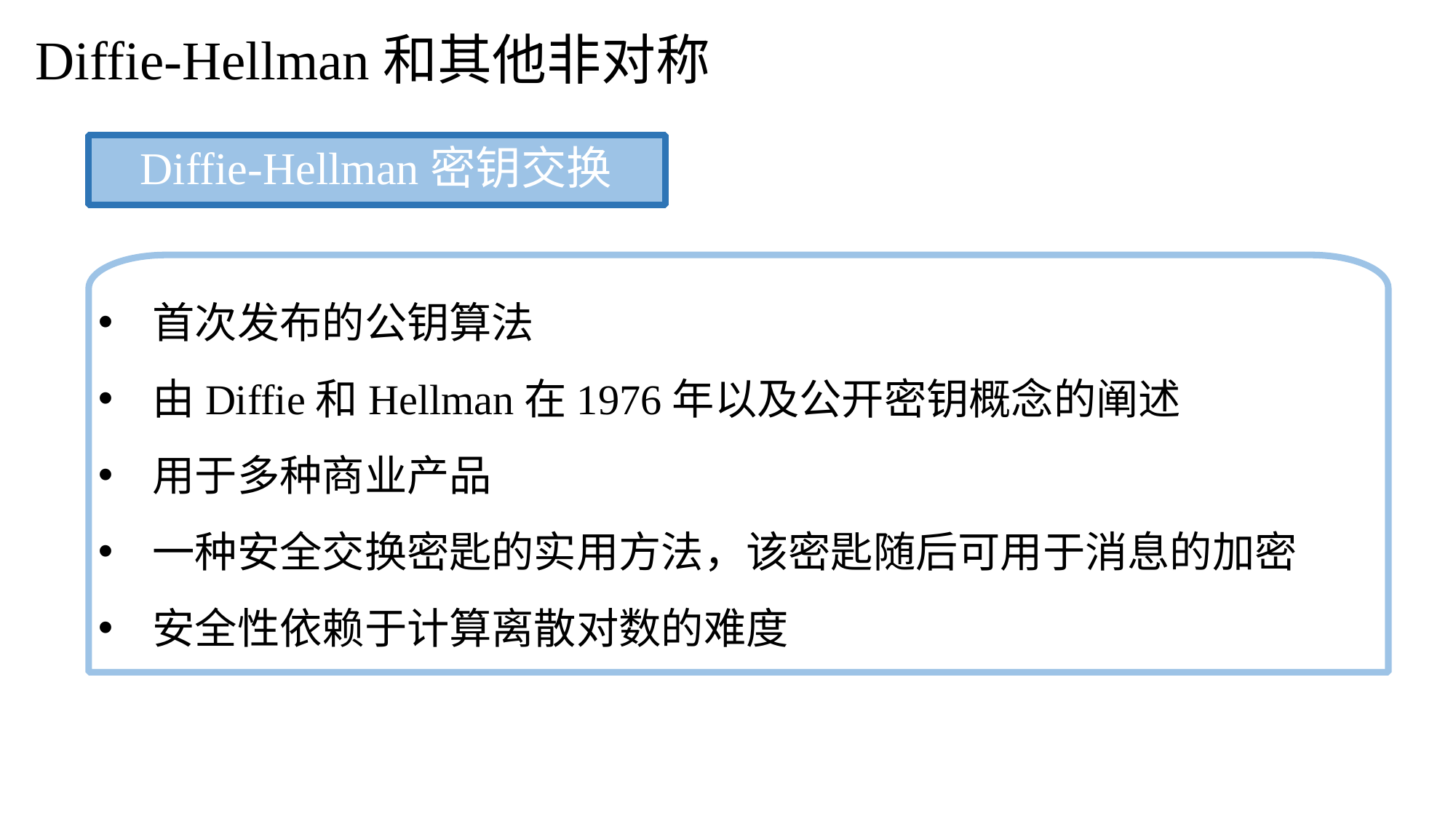

Diffie-Hellman和其他非对称
Diffie-Hellman密钥交换
首次发布的公钥算法
由Diffie和Hellman在1976年以及公开密钥概念的阐述
用于多种商业产品
一种安全交换密匙的实用方法，该密匙随后可用于消息的加密
安全性依赖于计算离散对数的难度